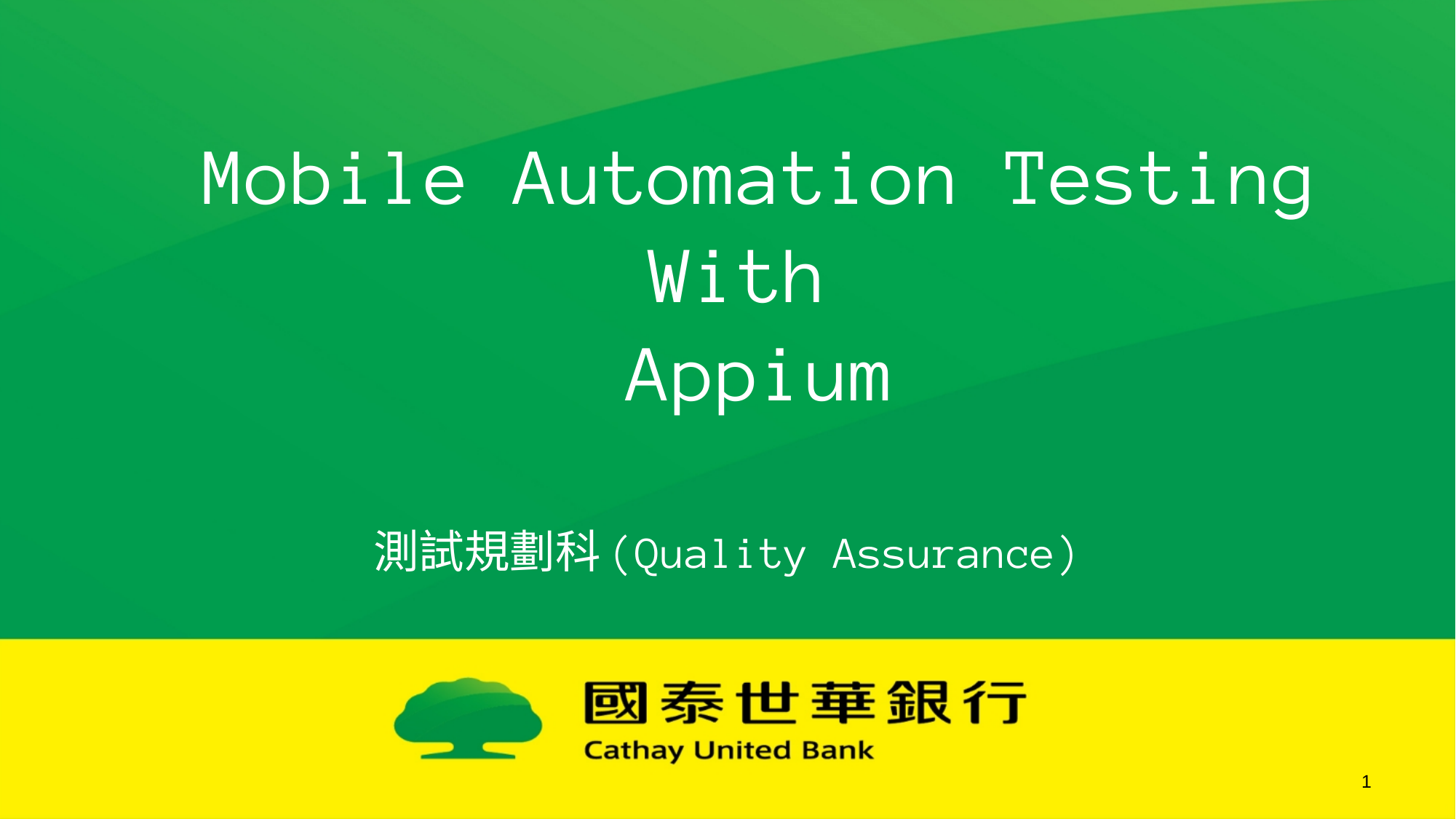

Mobile Automation Testing With
Appium

測試規劃科(Quality Assurance)
1